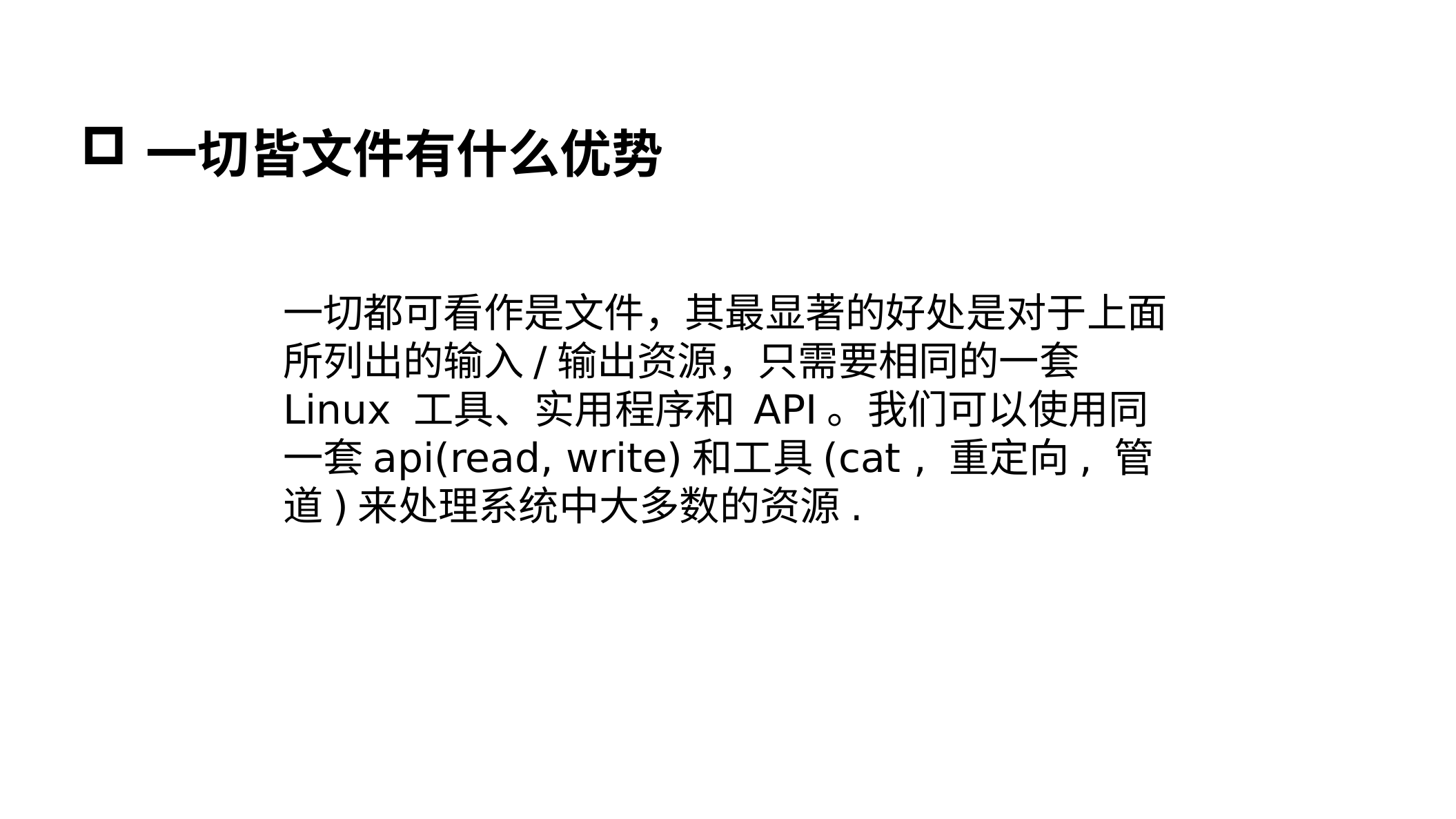

一切皆文件有什么优势
一切都可看作是文件，其最显著的好处是对于上面所列出的输入/输出资源，只需要相同的一套 Linux 工具、实用程序和 API。我们可以使用同一套api(read, write)和工具(cat , 重定向, 管道)来处理系统中大多数的资源.